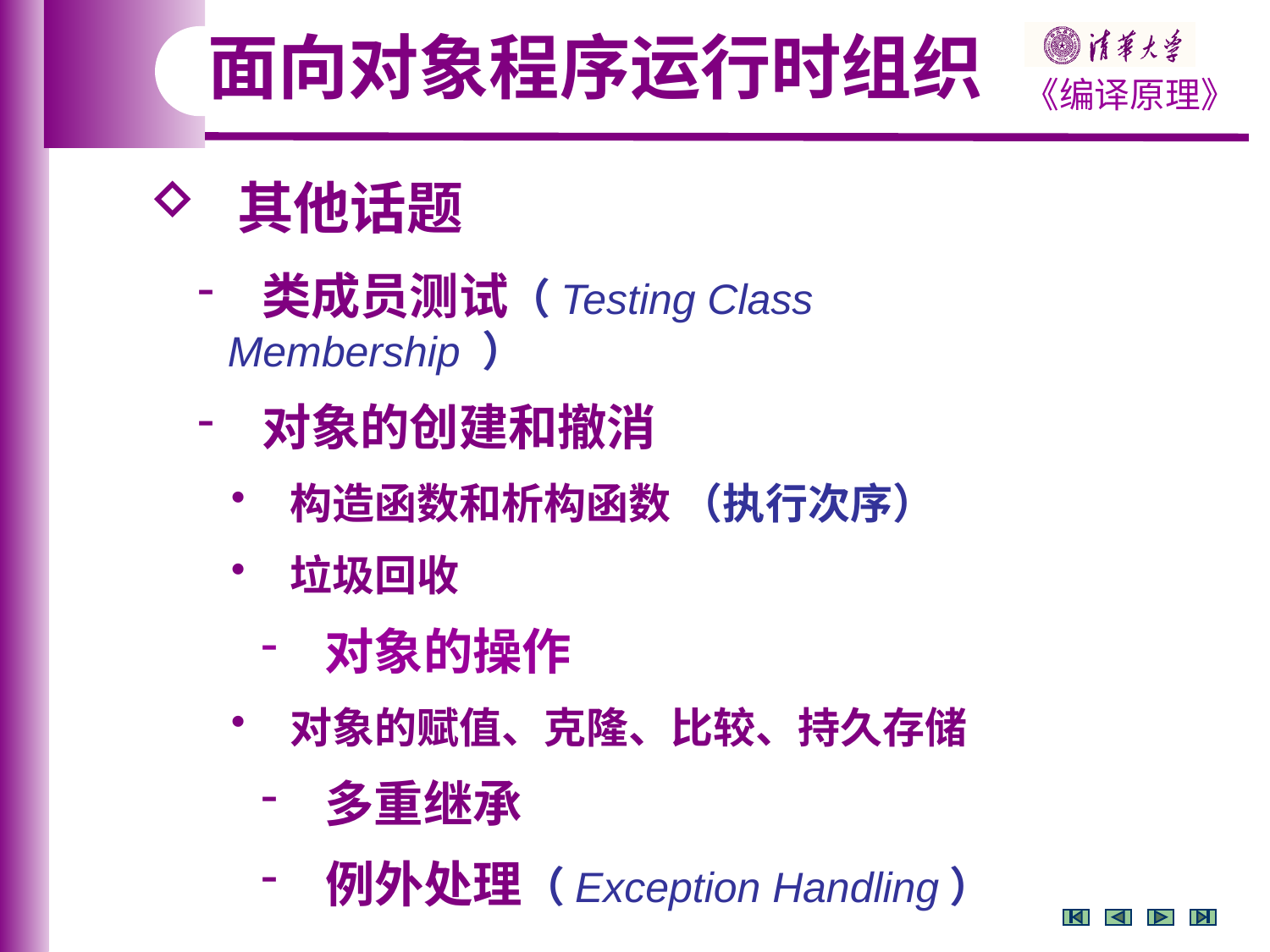

面向对象程序运行时组织
  其他话题
  类成员测试（Testing Class Membership ）

  对象的创建和撤消

  构造函数和析构函数 （执行次序）

  垃圾回收

  对象的操作

  对象的赋值、克隆、比较、持久存储

  多重继承

  例外处理（Exception Handling）

●●●●●●